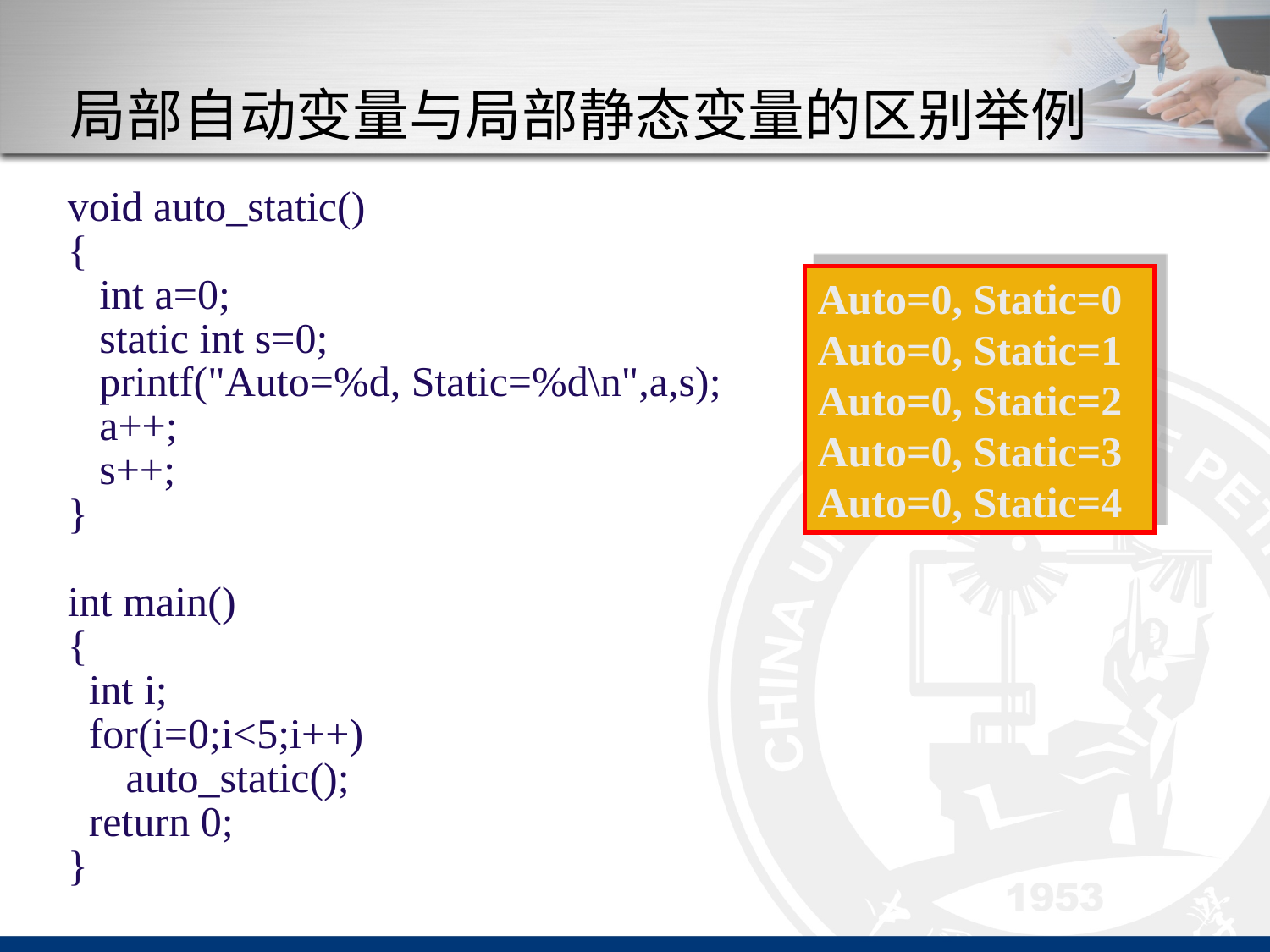

# 局部自动变量与局部静态变量的区别举例
void auto_static()
{
   int a=0;
   static int s=0;
   printf("Auto=%d, Static=%d\n",a,s);
   a++;
   s++;
}

int main()
{
  int i;
  for(i=0;i<5;i++)
	 auto_static();
  return 0;
}

Auto=0, Static=0
Auto=0, Static=1
Auto=0, Static=2
Auto=0, Static=3
Auto=0, Static=4